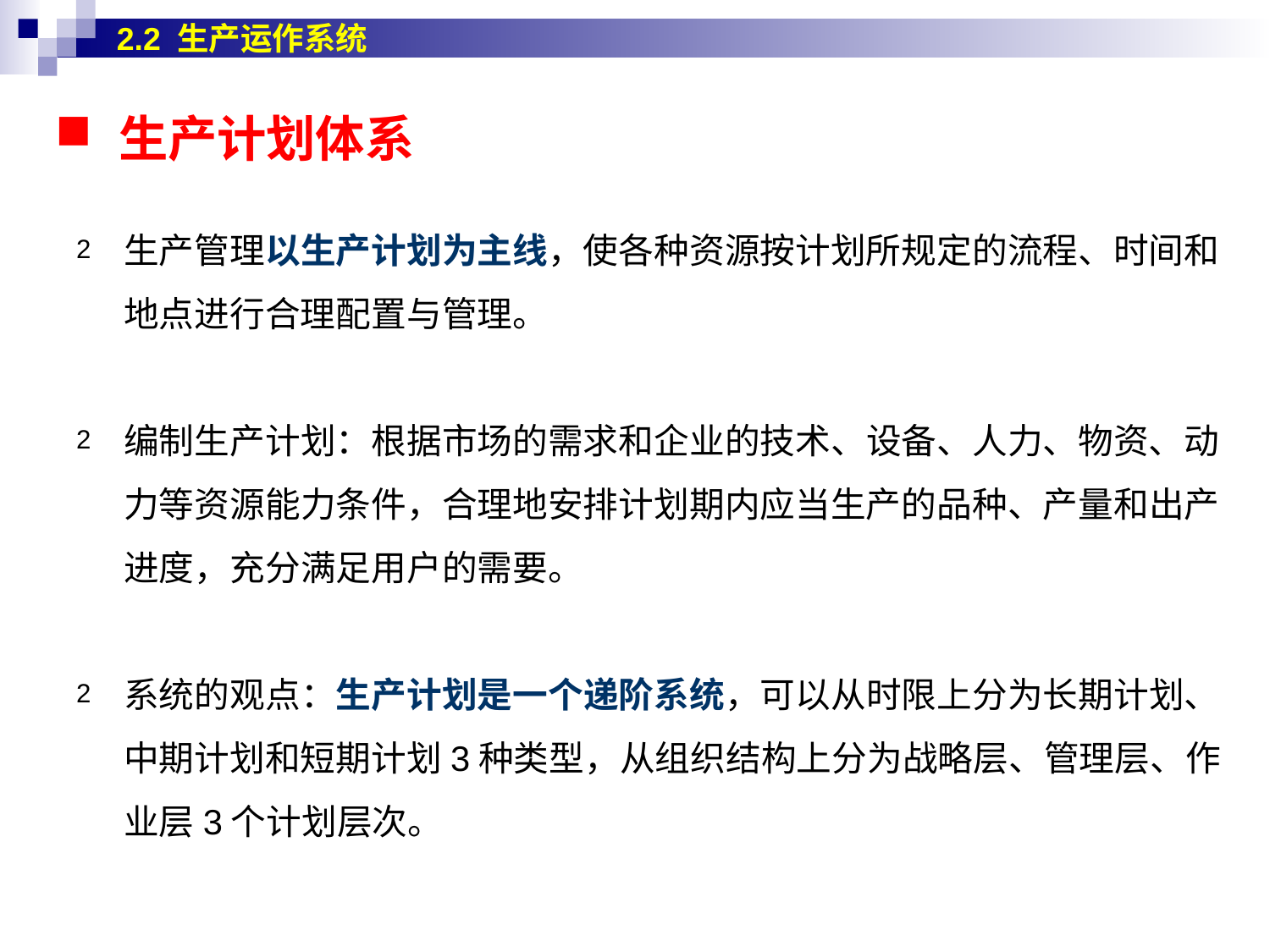

2.2 生产运作系统
# 生产计划体系
生产管理以生产计划为主线，使各种资源按计划所规定的流程、时间和地点进行合理配置与管理。

编制生产计划：根据市场的需求和企业的技术、设备、人力、物资、动力等资源能力条件，合理地安排计划期内应当生产的品种、产量和出产进度，充分满足用户的需要。

系统的观点：生产计划是一个递阶系统，可以从时限上分为长期计划、中期计划和短期计划3种类型，从组织结构上分为战略层、管理层、作业层3个计划层次。